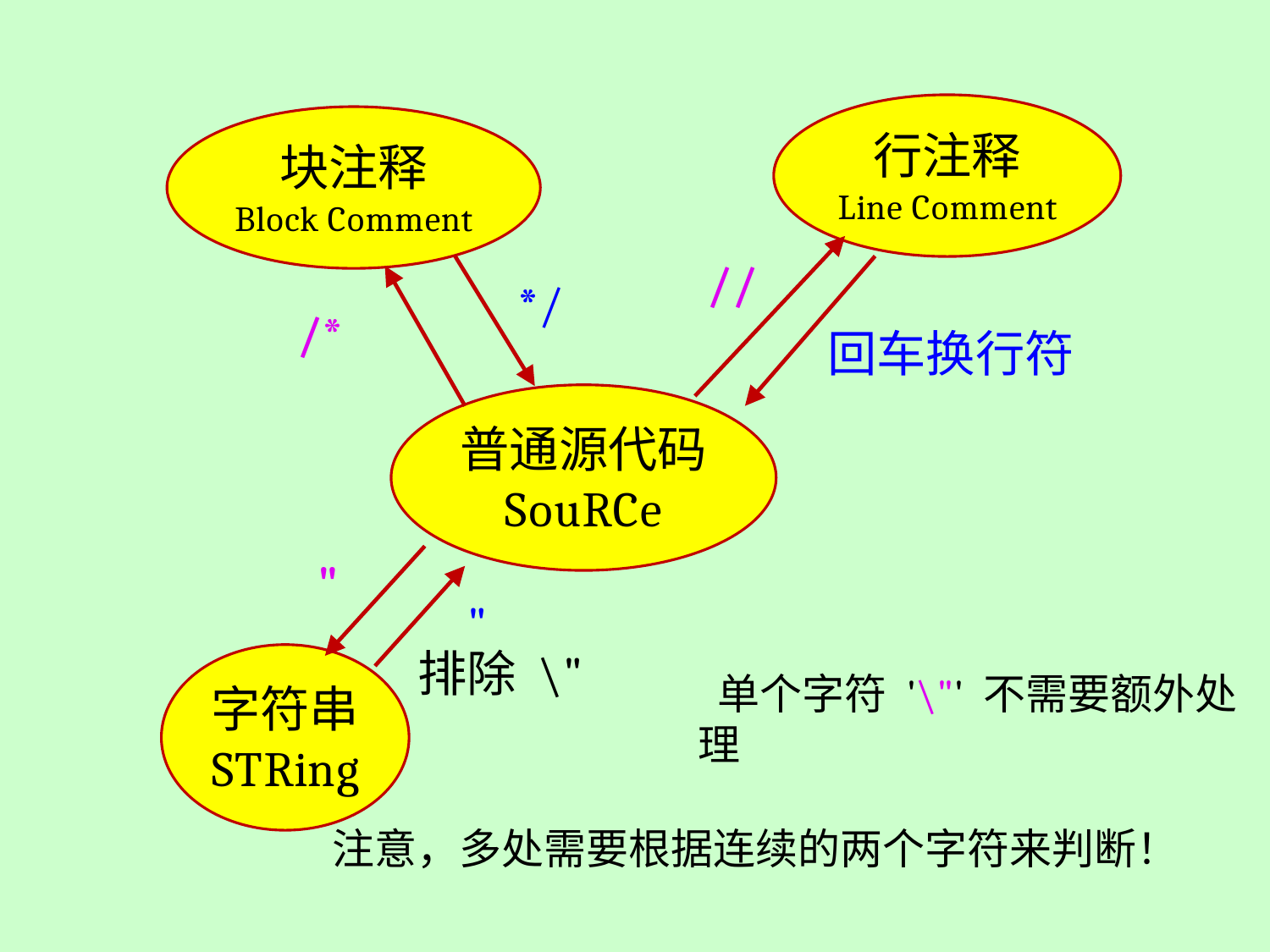

行注释
Line Comment
块注释
Block Comment

//

*/
/*
回车换行符

普通源代码
SouRCe
"

"
排除 \"
字符串
STRing
 单个字符 '\"' 不需要额外处理
注意，多处需要根据连续的两个字符来判断！
123